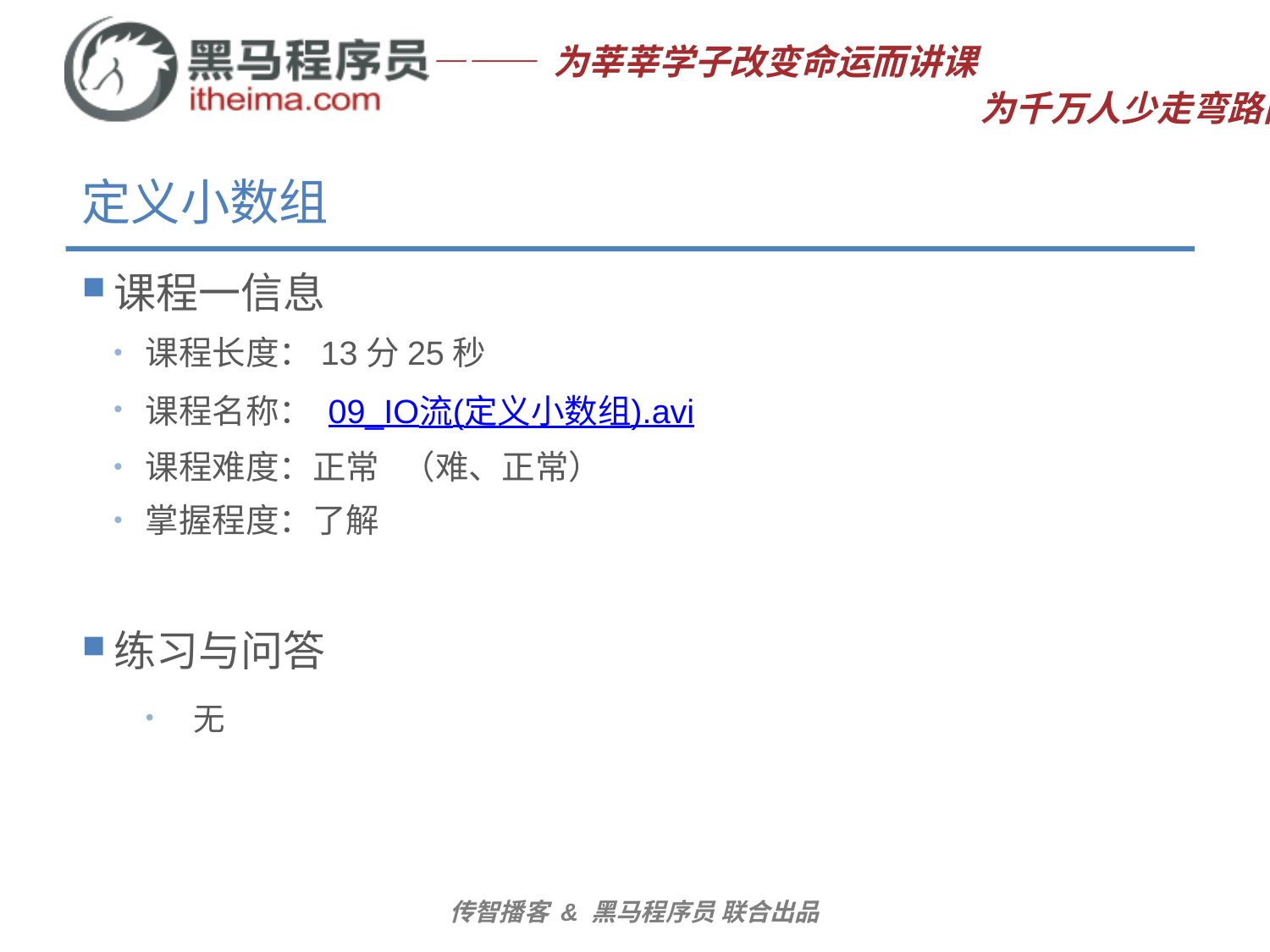

# 定义小数组
课程一信息
课程长度：13分25秒
课程名称： 09_IO流(定义小数组).avi
课程难度：正常   （难、正常）
掌握程度：了解

练习与问答
无